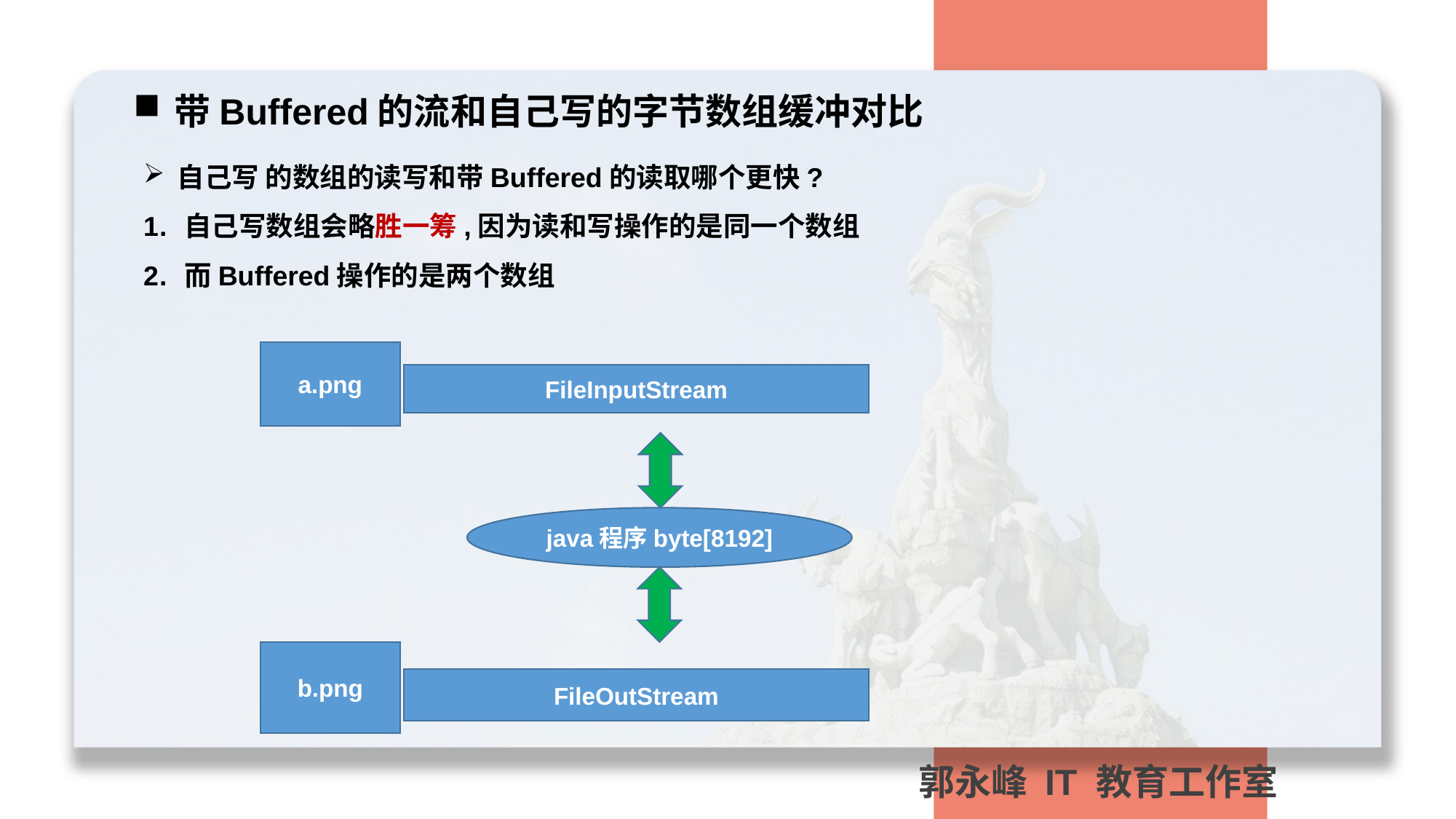

带Buffered的流和自己写的字节数组缓冲对比
自己写 的数组的读写和带Buffered的读取哪个更快?
自己写数组会略胜一筹,因为读和写操作的是同一个数组
而Buffered操作的是两个数组
a.png
FileInputStream

java程序byte[8192]

b.png
FileOutStream